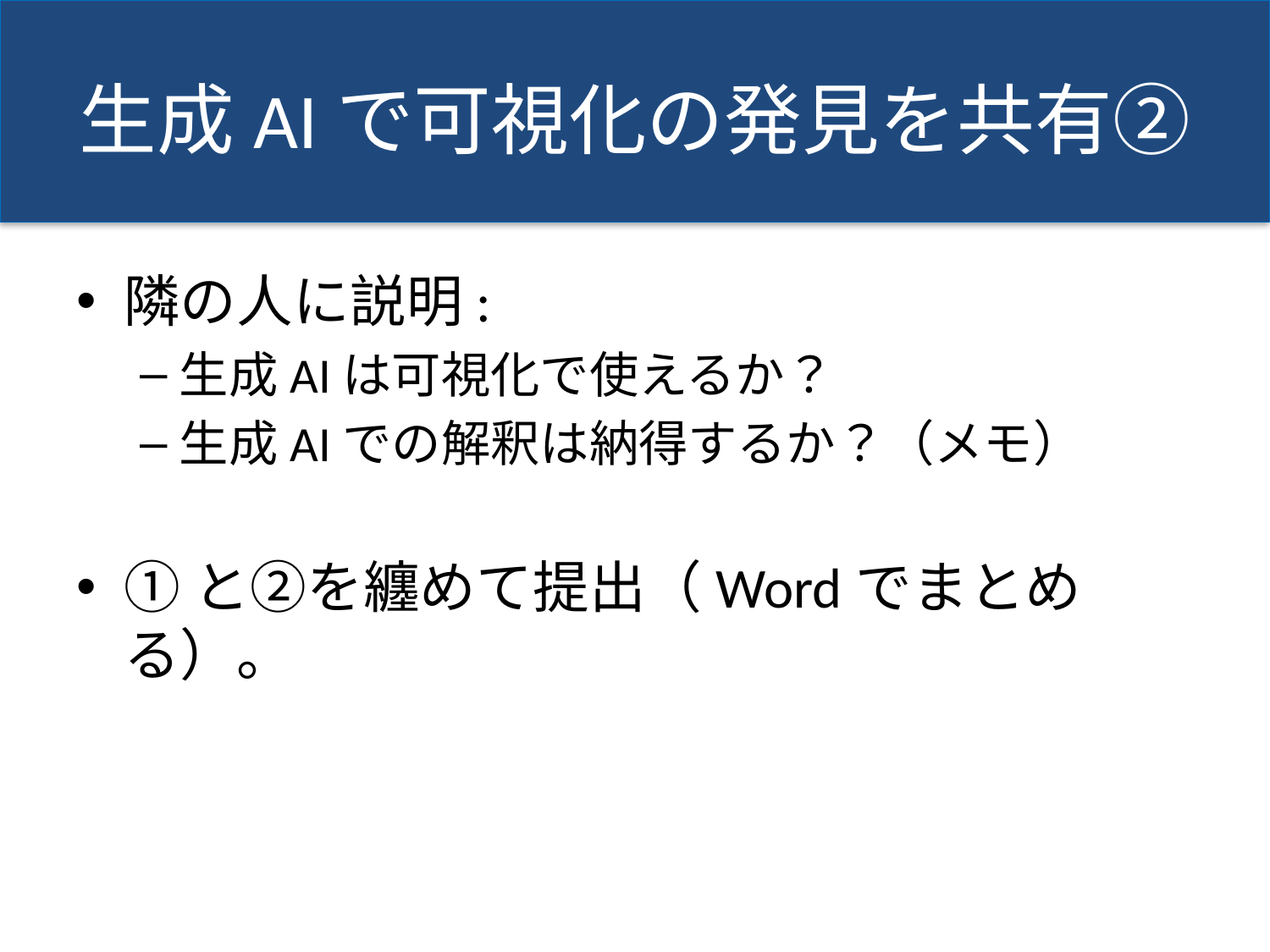

# 生成AIで可視化の発見を共有②
隣の人に説明:
生成AIは可視化で使えるか？
生成AIでの解釈は納得するか？（メモ）

①と②を纏めて提出（Wordでまとめる）。